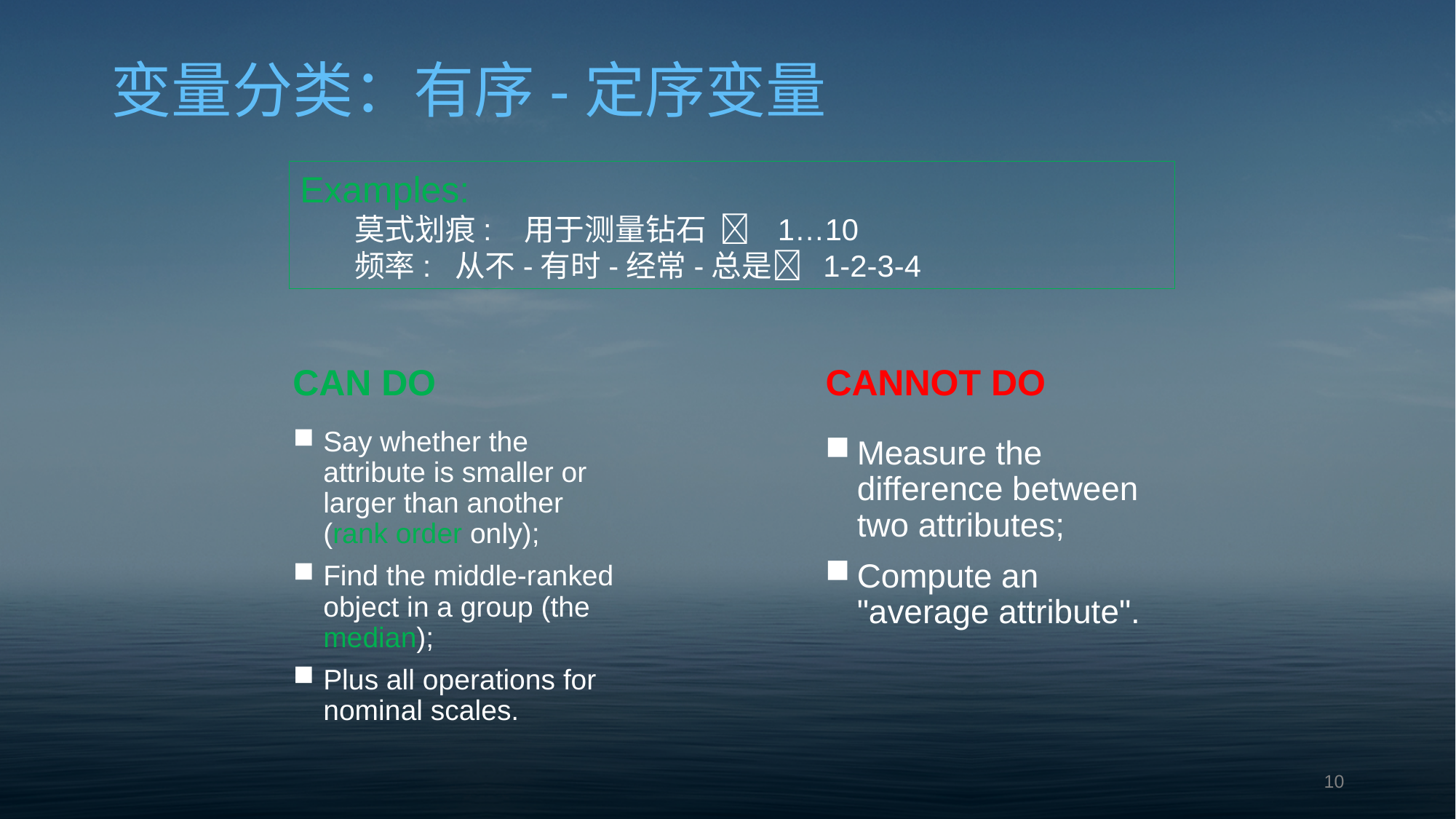

# 变量分类：有序-定序变量
Examples:
莫式划痕:   用于测量钻石  →   1…10
频率:  从不-有时-经常-总是→  1-2-3-4
CAN DO
CANNOT DO
Say whether the attribute is smaller or larger than another (rank order only);
Find the middle-ranked object in a group (the median);
Plus all operations for nominal scales.

Measure the difference between two attributes;
Compute an "average attribute".

10